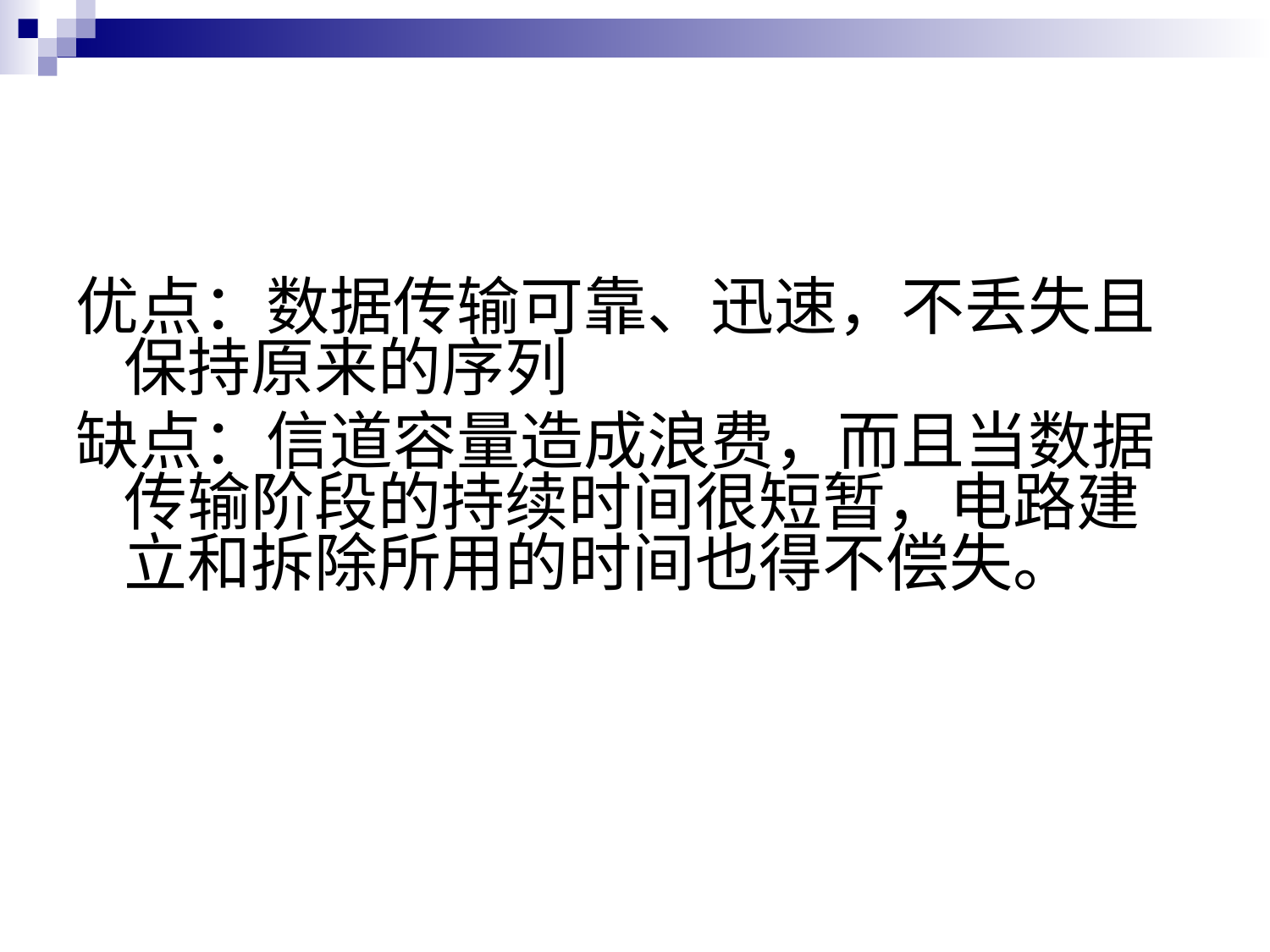

#
优点：数据传输可靠、迅速，不丢失且保持原来的序列
缺点：信道容量造成浪费，而且当数据传输阶段的持续时间很短暂，电路建立和拆除所用的时间也得不偿失。